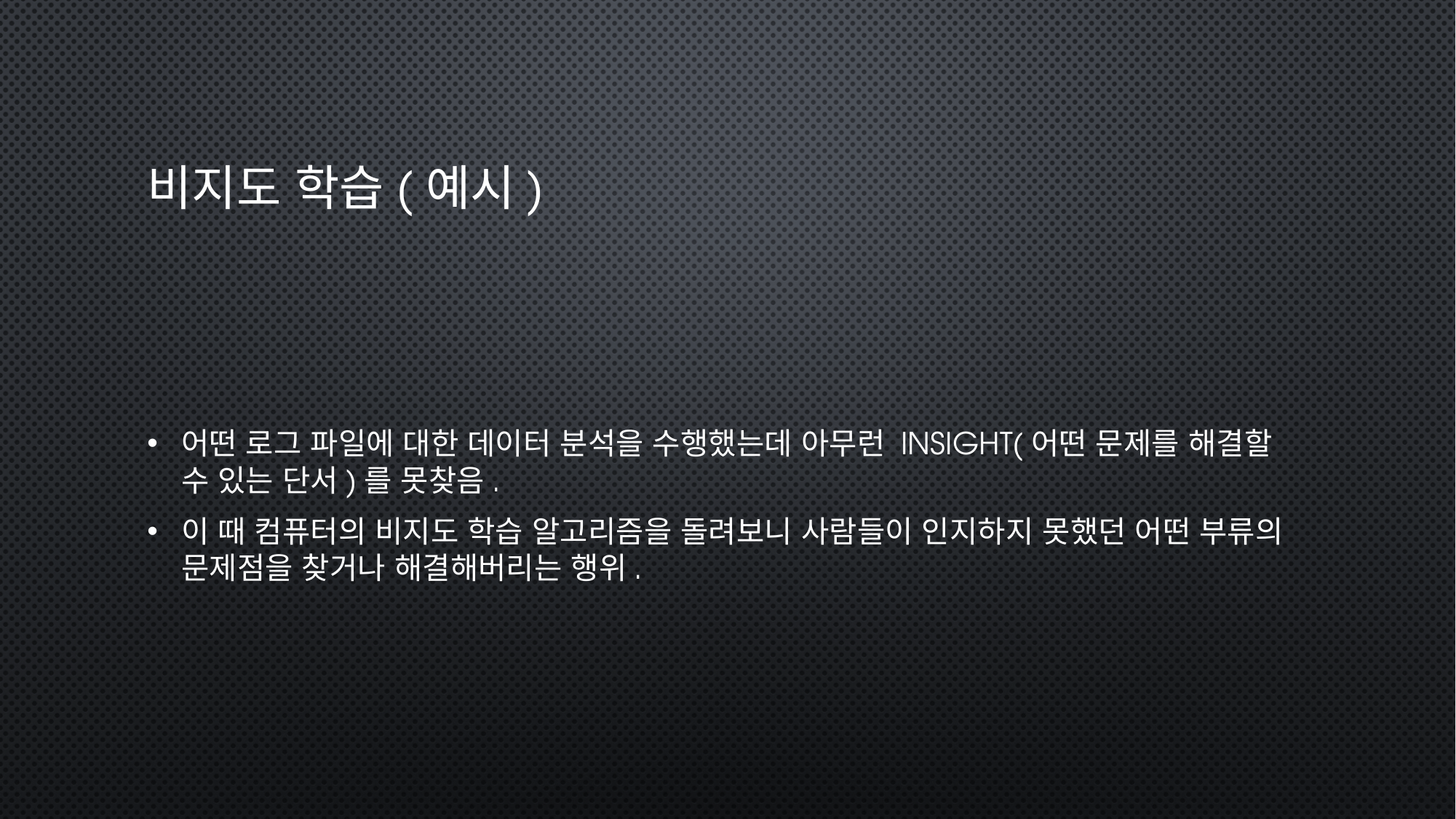

# 비지도 학습(예시)
어떤 로그 파일에 대한 데이터 분석을 수행했는데 아무런 Insight(어떤 문제를 해결할 수 있는 단서)를 못찾음.
이 때 컴퓨터의 비지도 학습 알고리즘을 돌려보니 사람들이 인지하지 못했던 어떤 부류의 문제점을 찾거나 해결해버리는 행위.